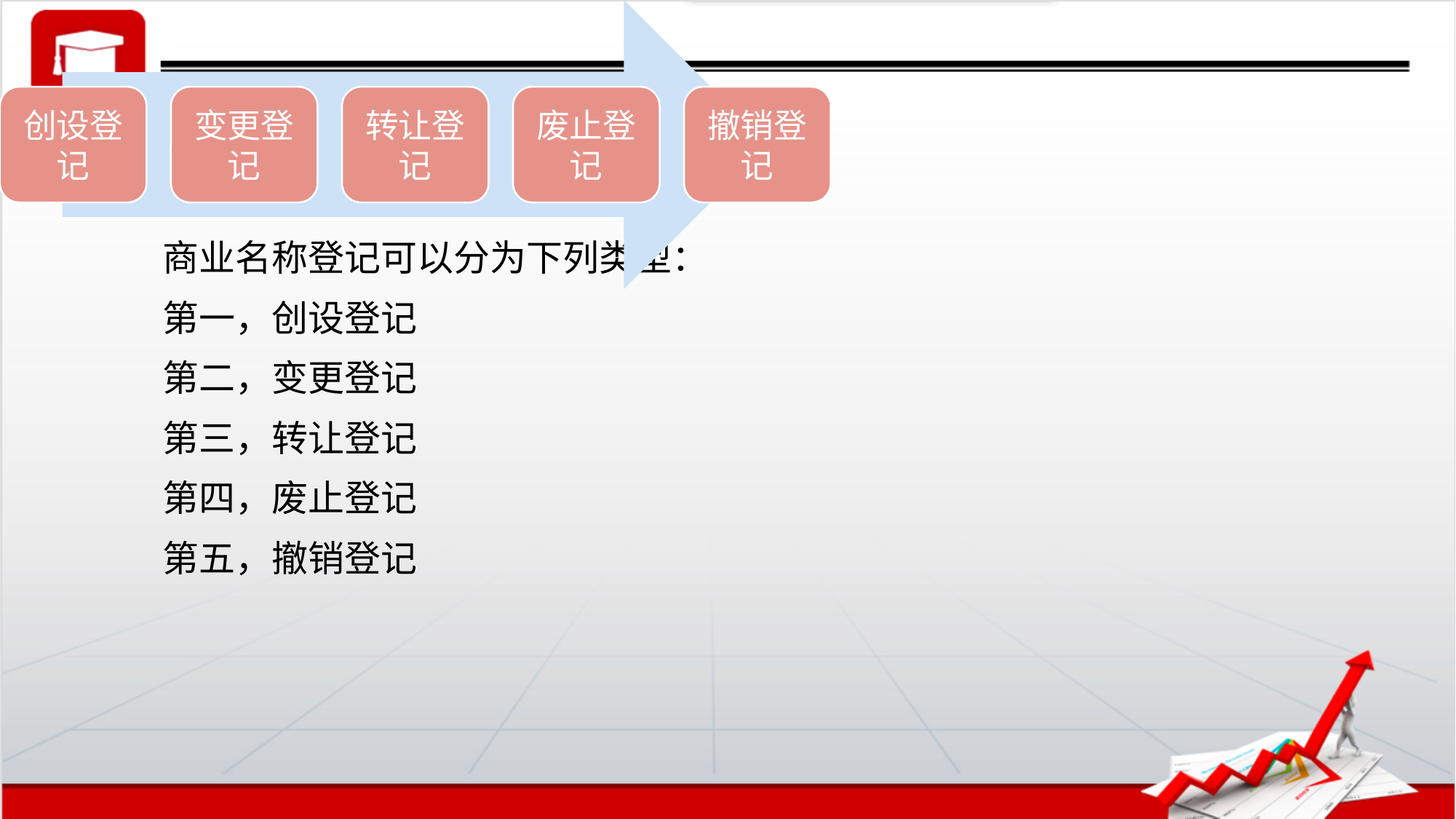

（三）商业名称的取得
1.商业名称登记的概念和种类
商业名称登记可以分为下列类型：
第一，创设登记
第二，变更登记
第三，转让登记
第四，废止登记
第五，撤销登记
创设登记
变更登记
转让登记
废止登记
撤销登记